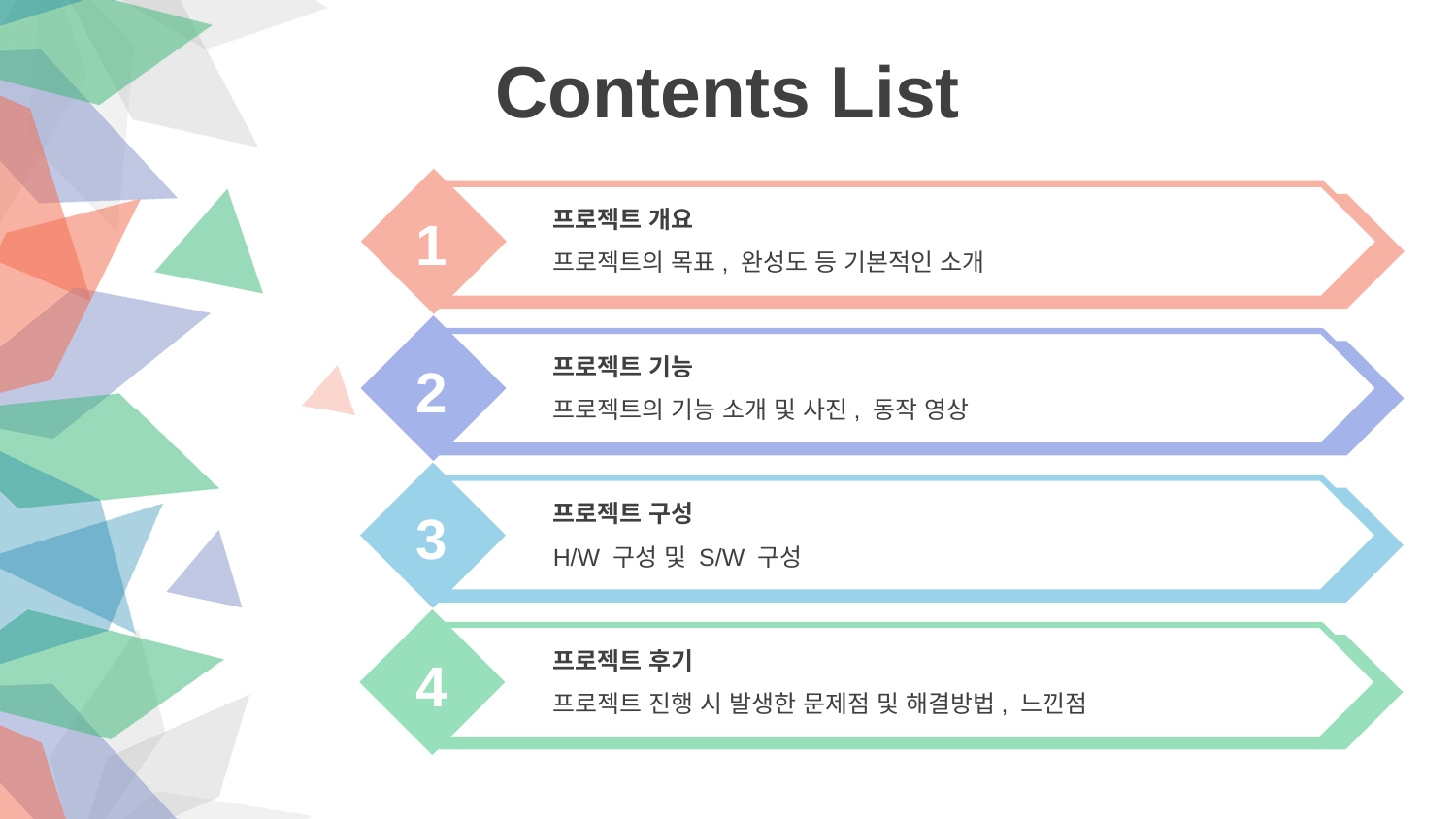

Contents List

프로젝트 개요
프로젝트의 목표, 완성도 등 기본적인 소개
1

프로젝트 기능
프로젝트의 기능 소개 및 사진, 동작 영상
2

프로젝트 구성
H/W 구성 및 S/W 구성
3

프로젝트 후기
프로젝트 진행 시 발생한 문제점 및 해결방법, 느낀점
4